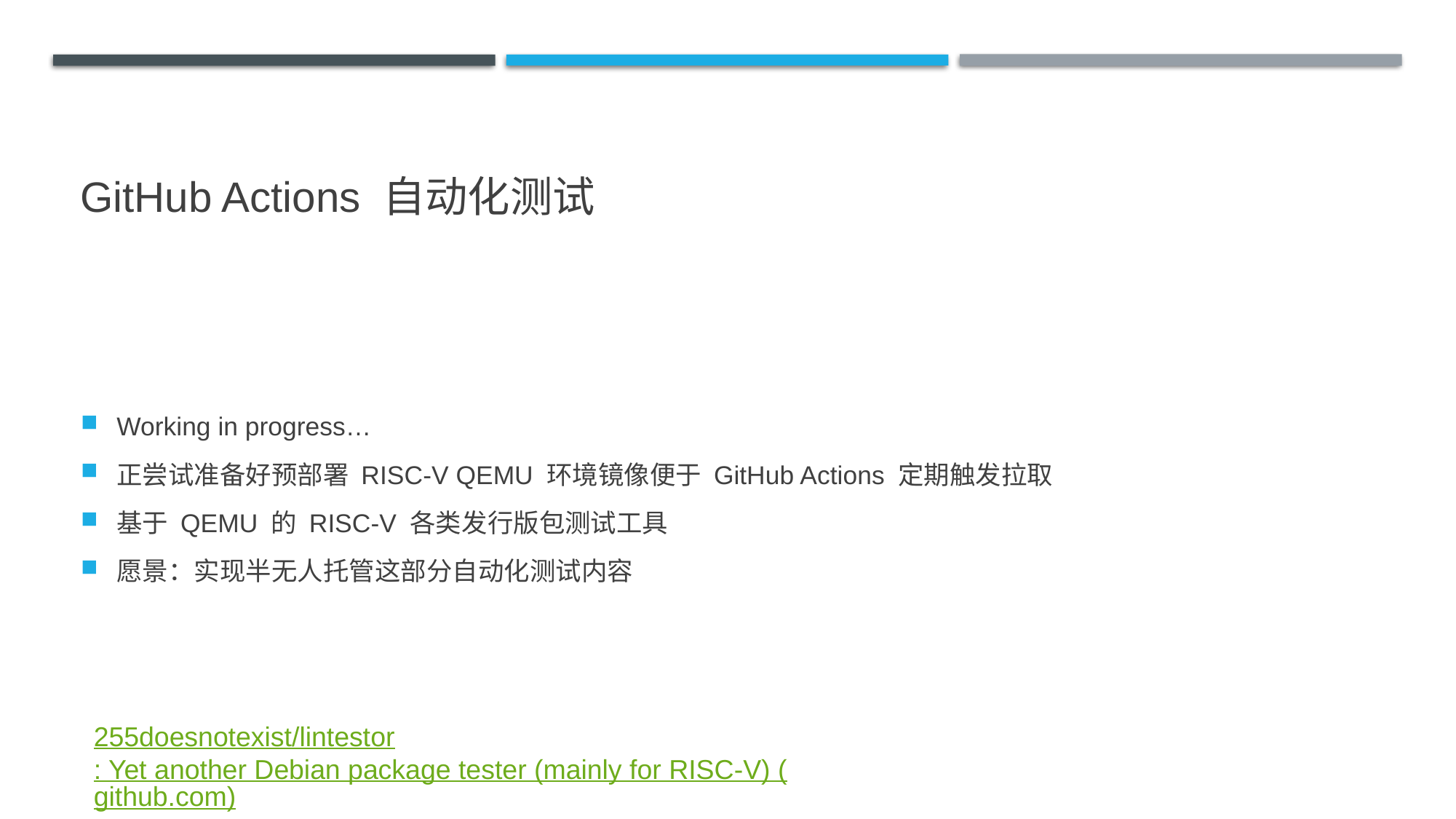

# GitHub Actions 自动化测试
Working in progress…
正尝试准备好预部署 RISC-V QEMU 环境镜像便于 GitHub Actions 定期触发拉取
基于 QEMU 的 RISC-V 各类发行版包测试工具
愿景：实现半无人托管这部分自动化测试内容
255doesnotexist/lintestor: Yet another Debian package tester (mainly for RISC-V) (github.com)